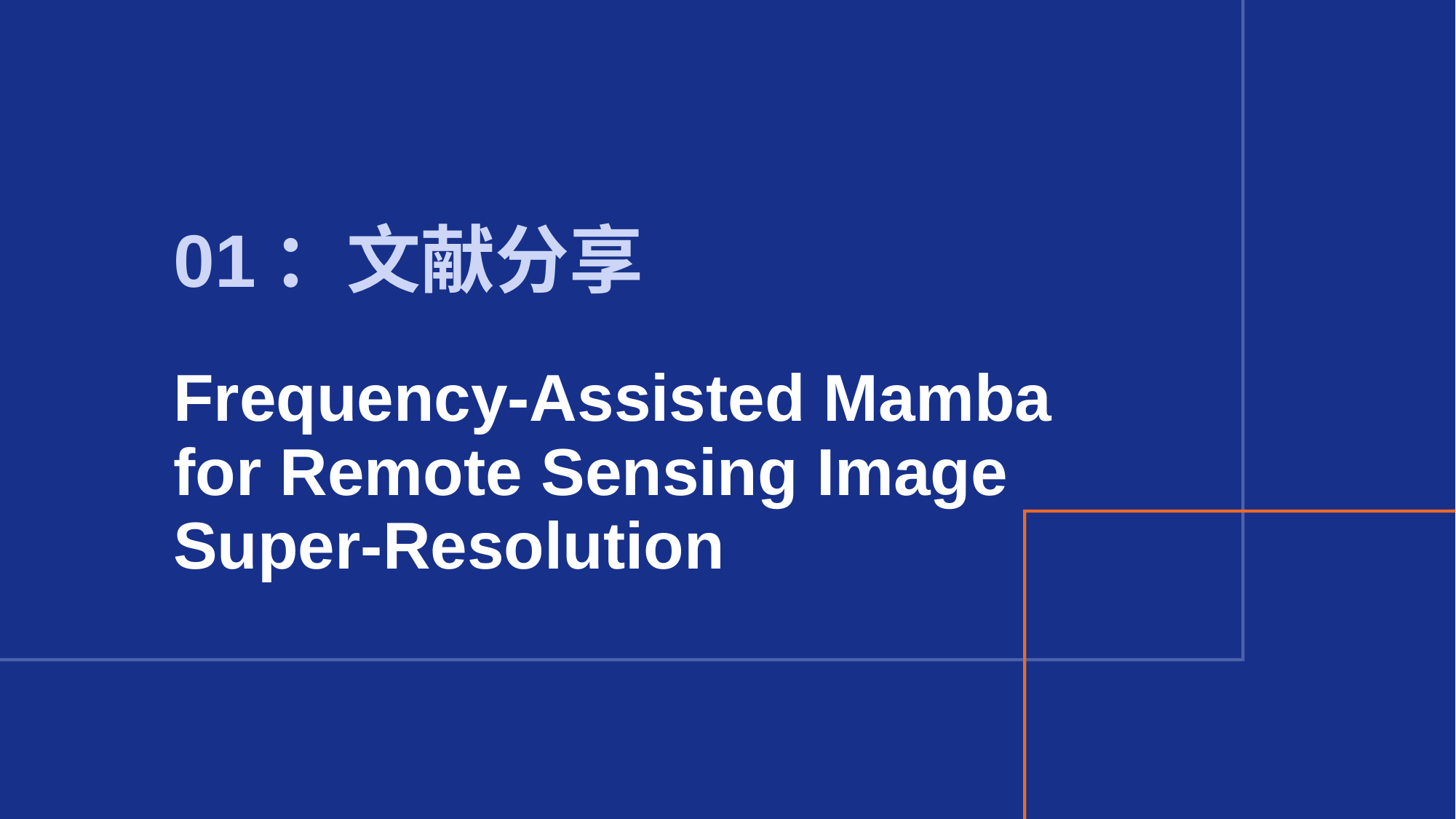

01：文献分享
# Frequency-Assisted Mamba for Remote Sensing Image Super-Resolution